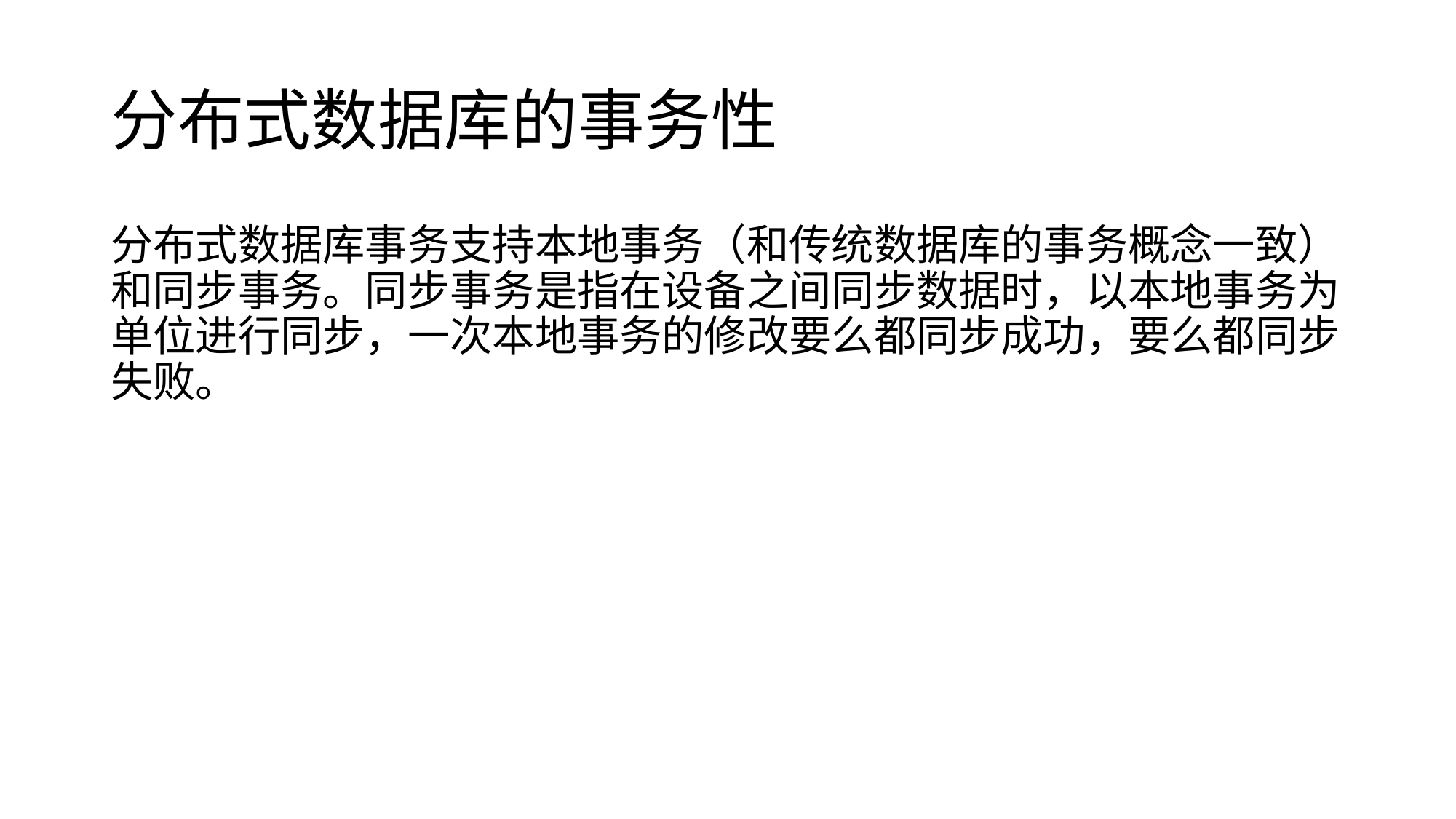

# 分布式数据库的事务性
分布式数据库事务支持本地事务（和传统数据库的事务概念一致）和同步事务。同步事务是指在设备之间同步数据时，以本地事务为单位进行同步，一次本地事务的修改要么都同步成功，要么都同步失败。